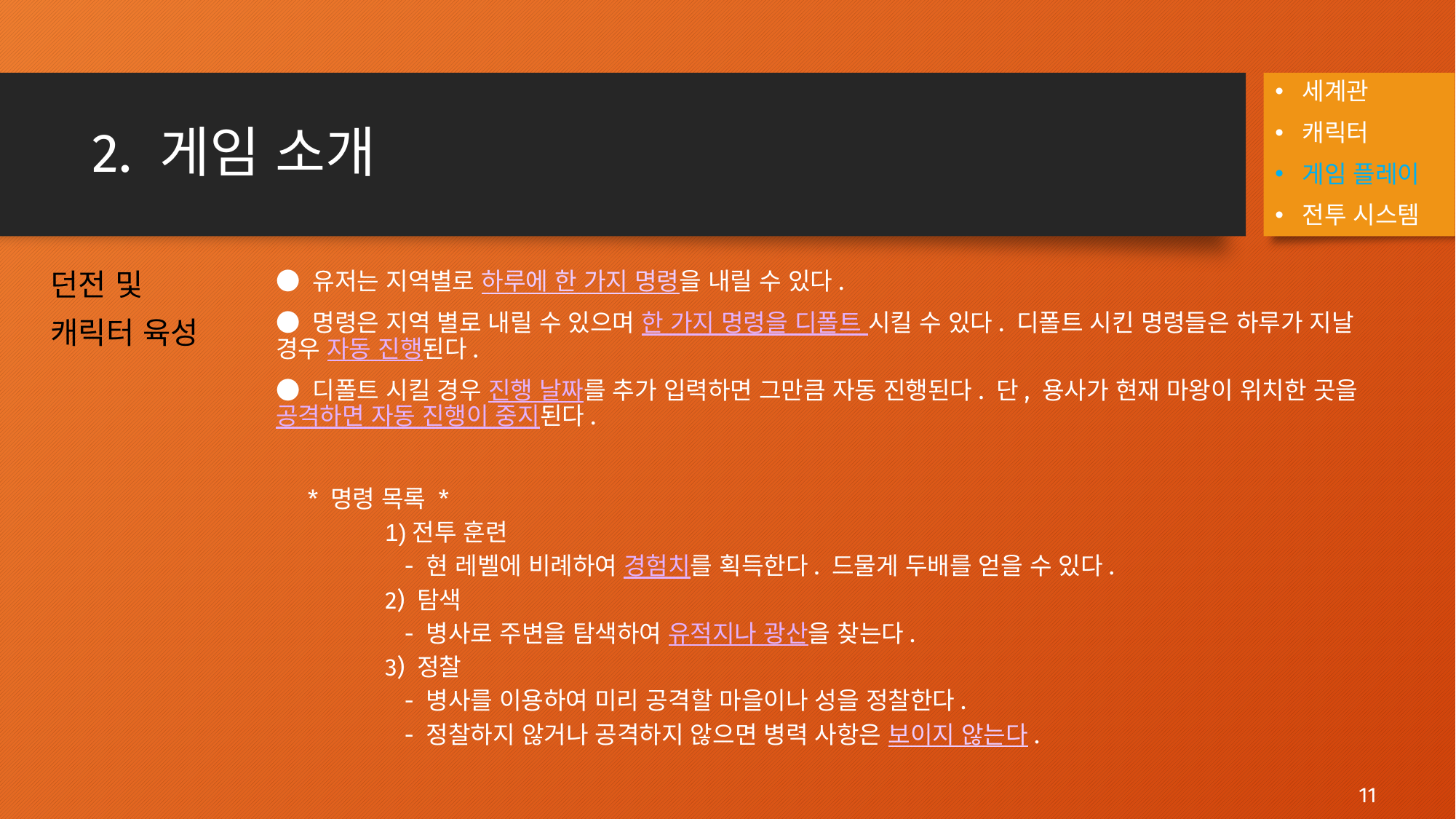

세계관
캐릭터
게임 플레이
전투 시스템
# 2. 게임 소개
● 유저는 지역별로 하루에 한 가지 명령을 내릴 수 있다.
● 명령은 지역 별로 내릴 수 있으며 한 가지 명령을 디폴트 시킬 수 있다. 디폴트 시킨 명령들은 하루가 지날 경우 자동 진행된다.
● 디폴트 시킬 경우 진행 날짜를 추가 입력하면 그만큼 자동 진행된다. 단, 용사가 현재 마왕이 위치한 곳을 공격하면 자동 진행이 중지된다.

     * 명령 목록 *
전투 훈련
   - 현 레벨에 비례하여 경험치를 획득한다. 드물게 두배를 얻을 수 있다.
2) 탐색
   - 병사로 주변을 탐색하여 유적지나 광산을 찾는다.
3) 정찰
   - 병사를 이용하여 미리 공격할 마을이나 성을 정찰한다.
   - 정찰하지 않거나 공격하지 않으면 병력 사항은 보이지 않는다.
던전 및
캐릭터 육성
11